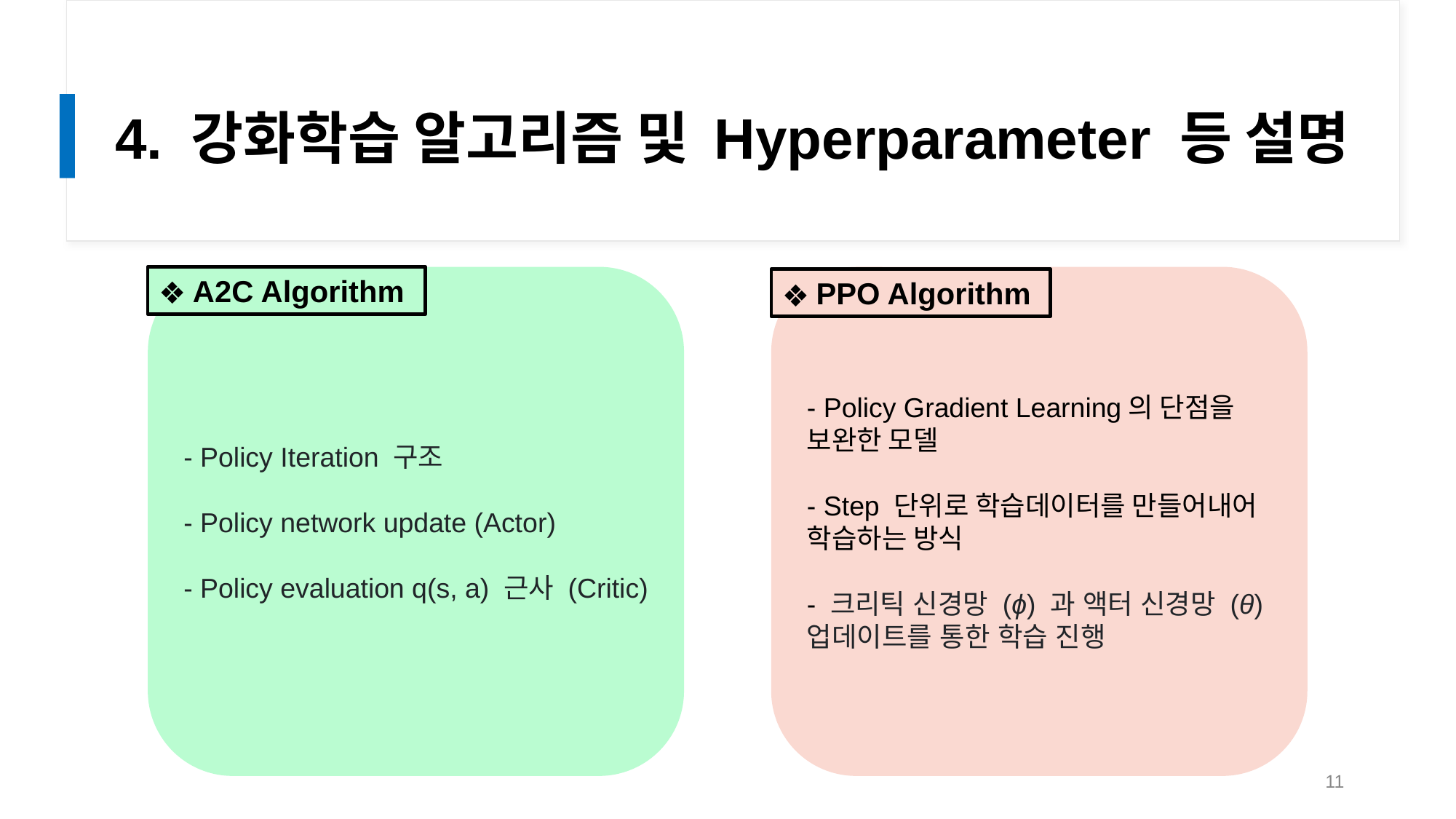

# 4. 강화학습 알고리즘 및 Hyperparameter 등 설명
- Policy Iteration 구조
- Policy network update (Actor)

- Policy evaluation q(s, a) 근사 (Critic)
A2C Algorithm
- Policy Gradient Learning의 단점을 보완한 모델
- Step 단위로 학습데이터를 만들어내어 학습하는 방식
- 크리틱 신경망 (ϕ) 과 액터 신경망 (θ) 업데이트를 통한 학습 진행
PPO Algorithm
11